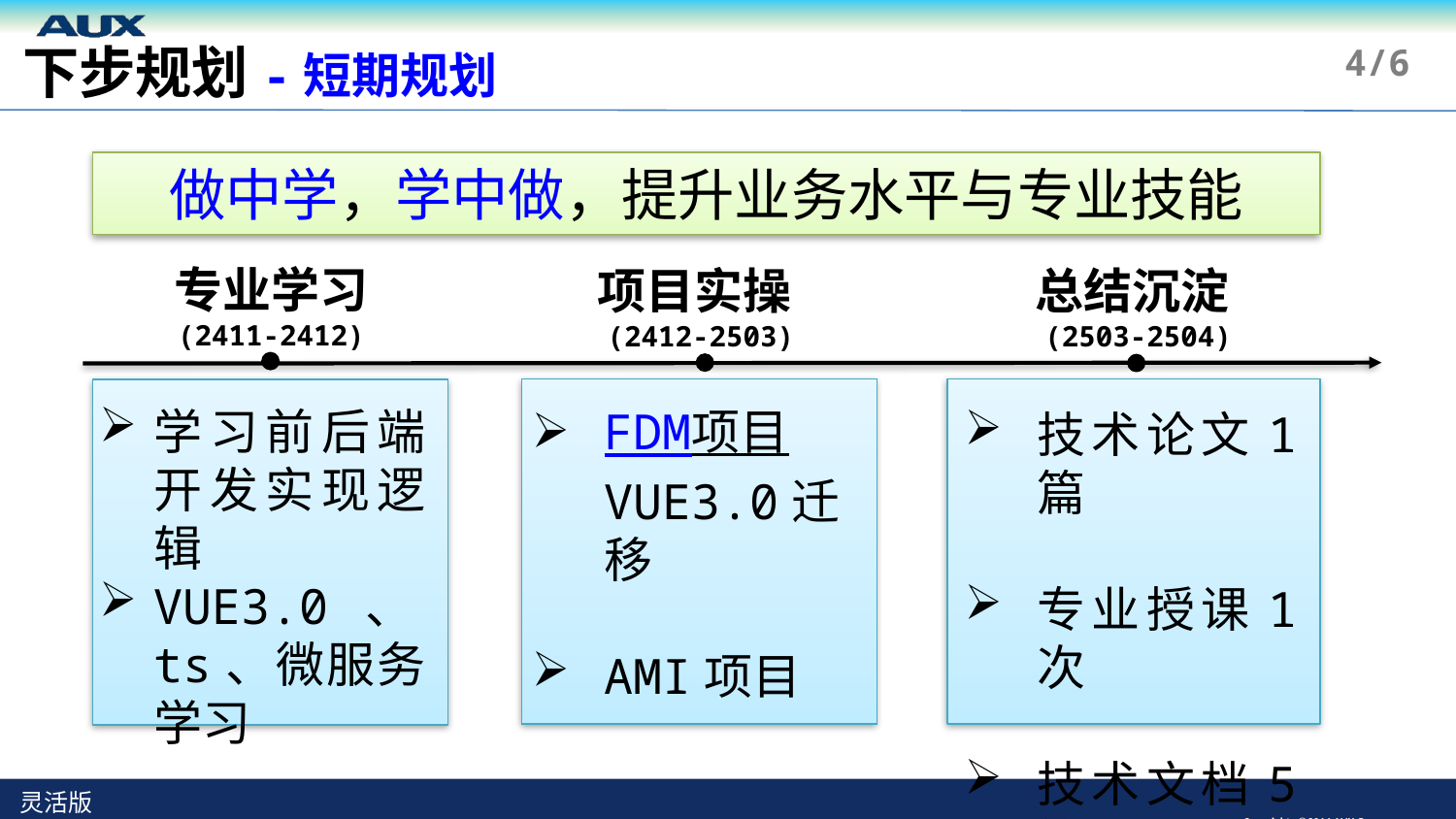

下步规划-短期规划
4/6
做中学，学中做，提升业务水平与专业技能
专业学习
(2411-2412)
项目实操(2412-2503)
总结沉淀(2503-2504)

1年

学习前后端开发实现逻辑
VUE3.0、ts、微服务学习
FDM项目VUE3.0迁移

AMI项目
技术论文1篇

专业授课1次

技术文档5篇